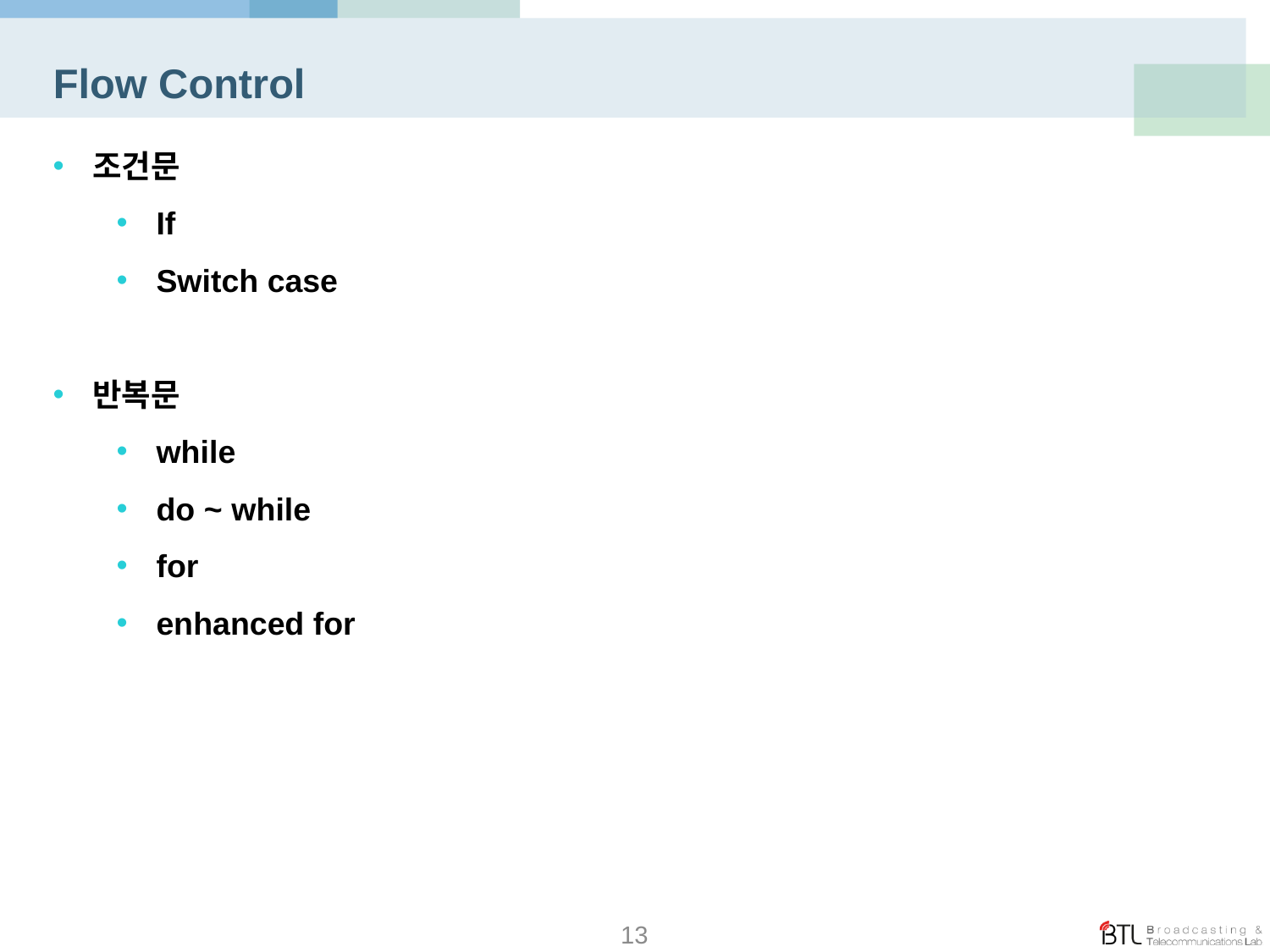

# Flow Control
조건문
If
Switch case

반복문
while
do ~ while
for
enhanced for
13